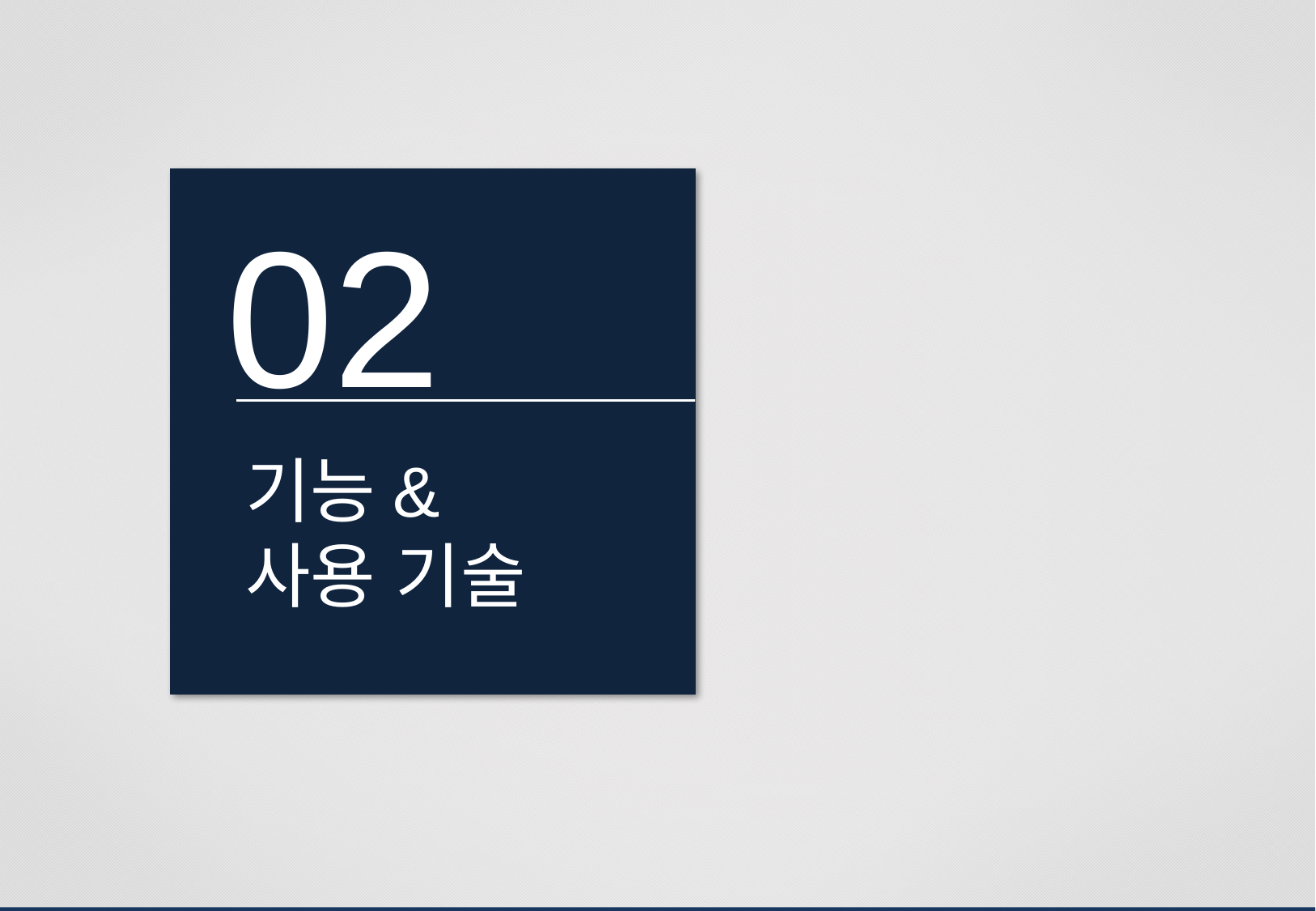

02
기능&
사용 기술
|  |  |
| --- | --- |
|  |  |